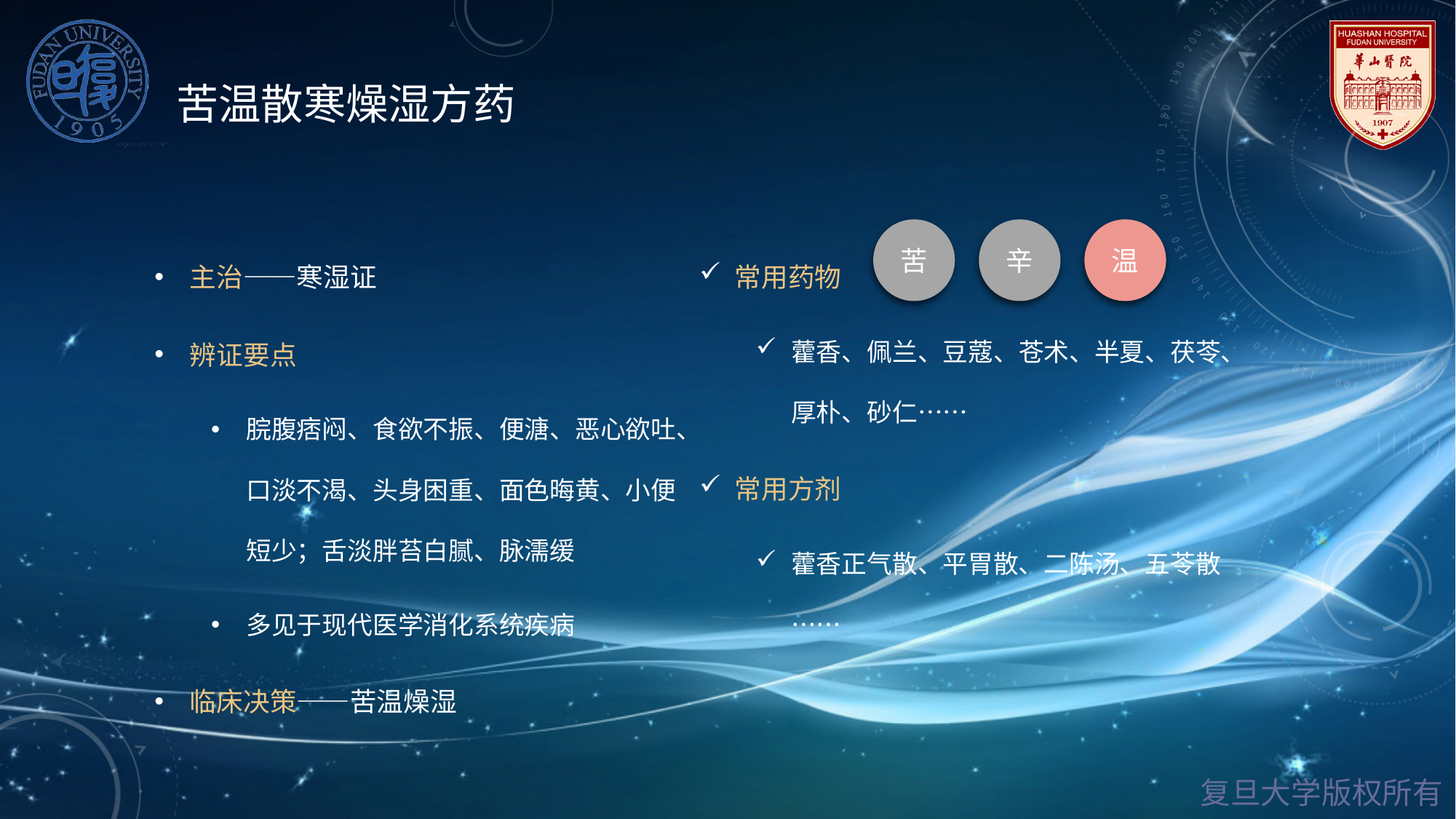

# 苦温散寒燥湿方药
苦
辛
温
主治——寒湿证
辨证要点
脘腹痞闷、食欲不振、便溏、恶心欲吐、口淡不渴、头身困重、面色晦黄、小便短少；舌淡胖苔白腻、脉濡缓
多见于现代医学消化系统疾病
临床决策——苦温燥湿
常用药物
藿香、佩兰、豆蔻、苍术、半夏、茯苓、厚朴、砂仁……
常用方剂
藿香正气散、平胃散、二陈汤、五苓散……